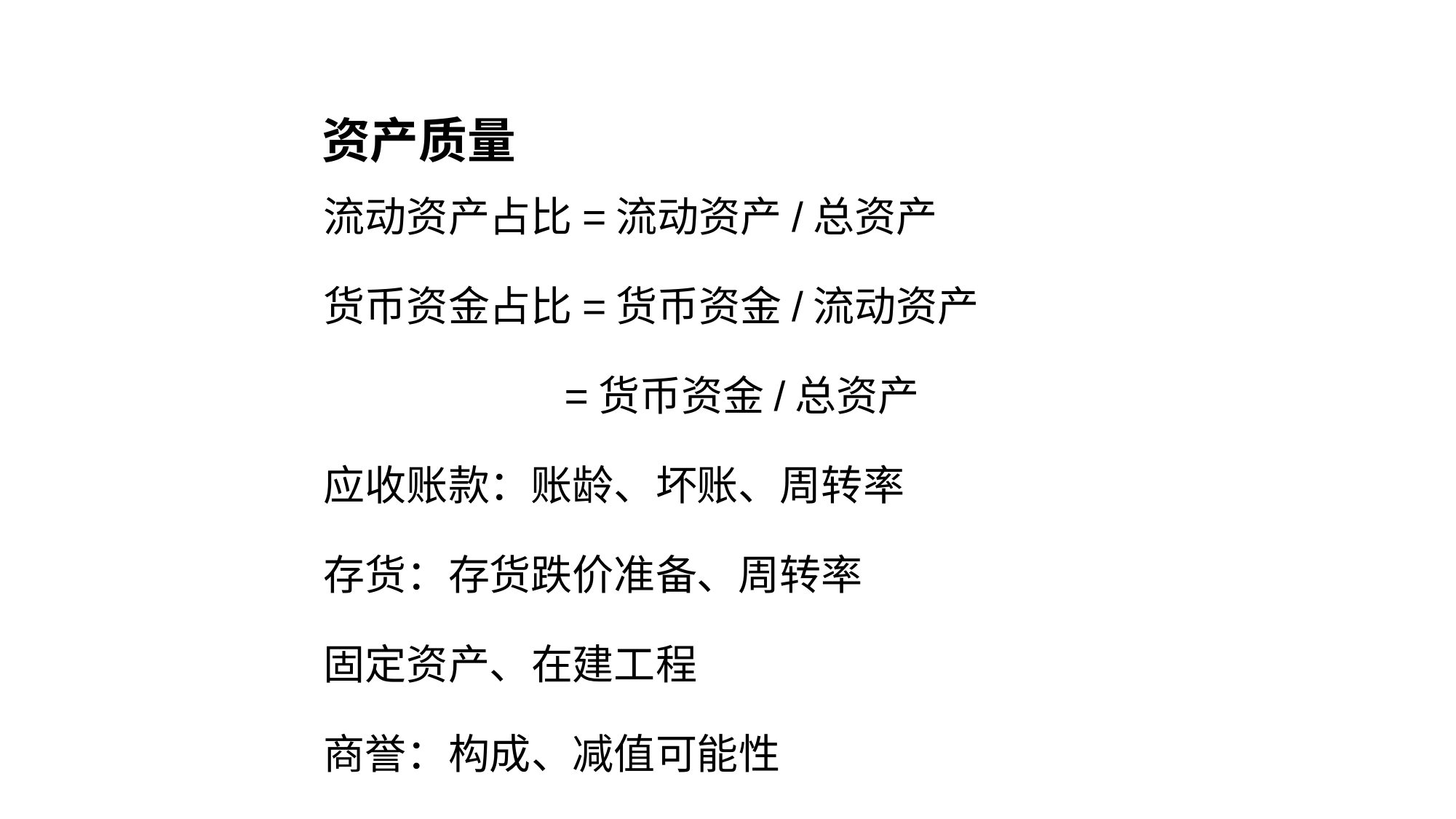

# 资产质量
流动资产占比=流动资产/总资产
货币资金占比=货币资金/流动资产
                     =货币资金/总资产
应收账款：账龄、坏账、周转率
存货：存货跌价准备、周转率
固定资产、在建工程
商誉：构成、减值可能性